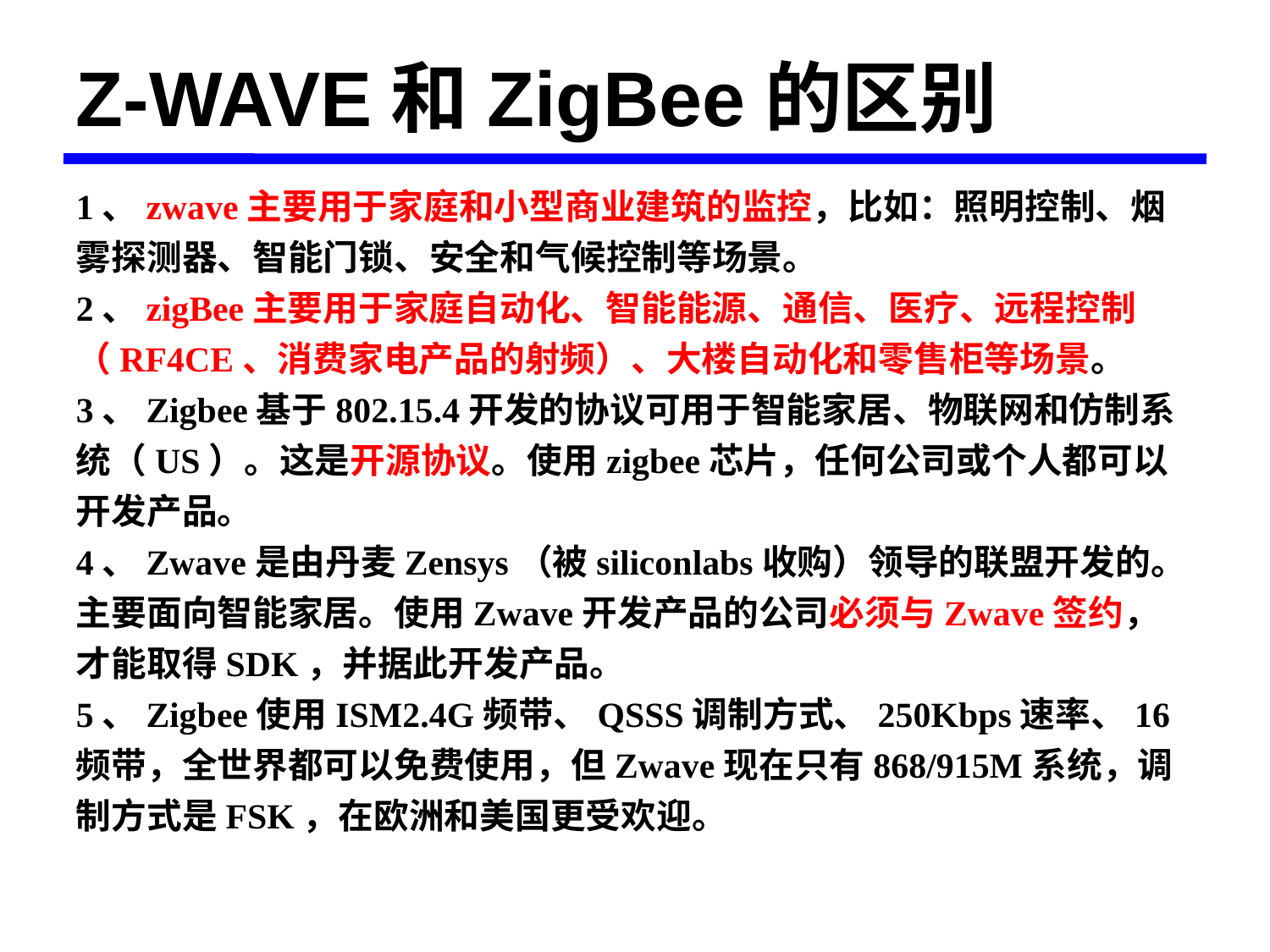

# Z-WAVE和ZigBee的区别
1、zwave主要用于家庭和小型商业建筑的监控，比如：照明控制、烟雾探测器、智能门锁、安全和气候控制等场景。
2、zigBee主要用于家庭自动化、智能能源、通信、医疗、远程控制（RF4CE、消费家电产品的射频）、大楼自动化和零售柜等场景。
3、Zigbee基于802.15.4开发的协议可用于智能家居、物联网和仿制系统（US）。这是开源协议。使用zigbee芯片，任何公司或个人都可以开发产品。
4、Zwave是由丹麦Zensys（被siliconlabs收购）领导的联盟开发的。主要面向智能家居。使用Zwave开发产品的公司必须与Zwave签约，才能取得SDK，并据此开发产品。
5、Zigbee使用ISM2.4G频带、QSSS调制方式、250Kbps速率、16频带，全世界都可以免费使用，但Zwave现在只有868/915M系统，调制方式是FSK，在欧洲和美国更受欢迎。